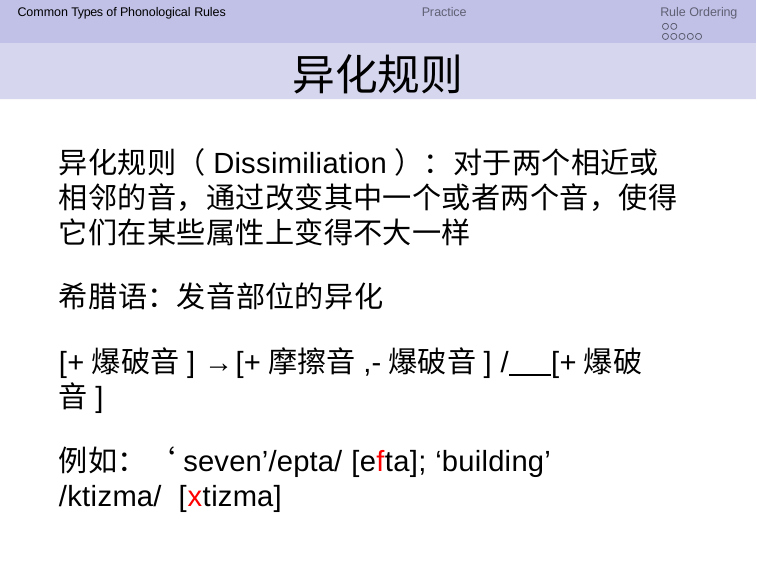

Common Types of Phonological Rules
Practice
Rule Ordering

异化规则
异化规则（Dissimiliation）：对于两个相近或相邻的音，通过改变其中一个或者两个音，使得它们在某些属性上变得不大一样
希腊语：发音部位的异化
[+爆破音] →[+摩擦音,-爆破音] /     [+爆破音]
例如：‘seven’/epta/ [efta]; ‘building’ /ktizma/  [xtizma]